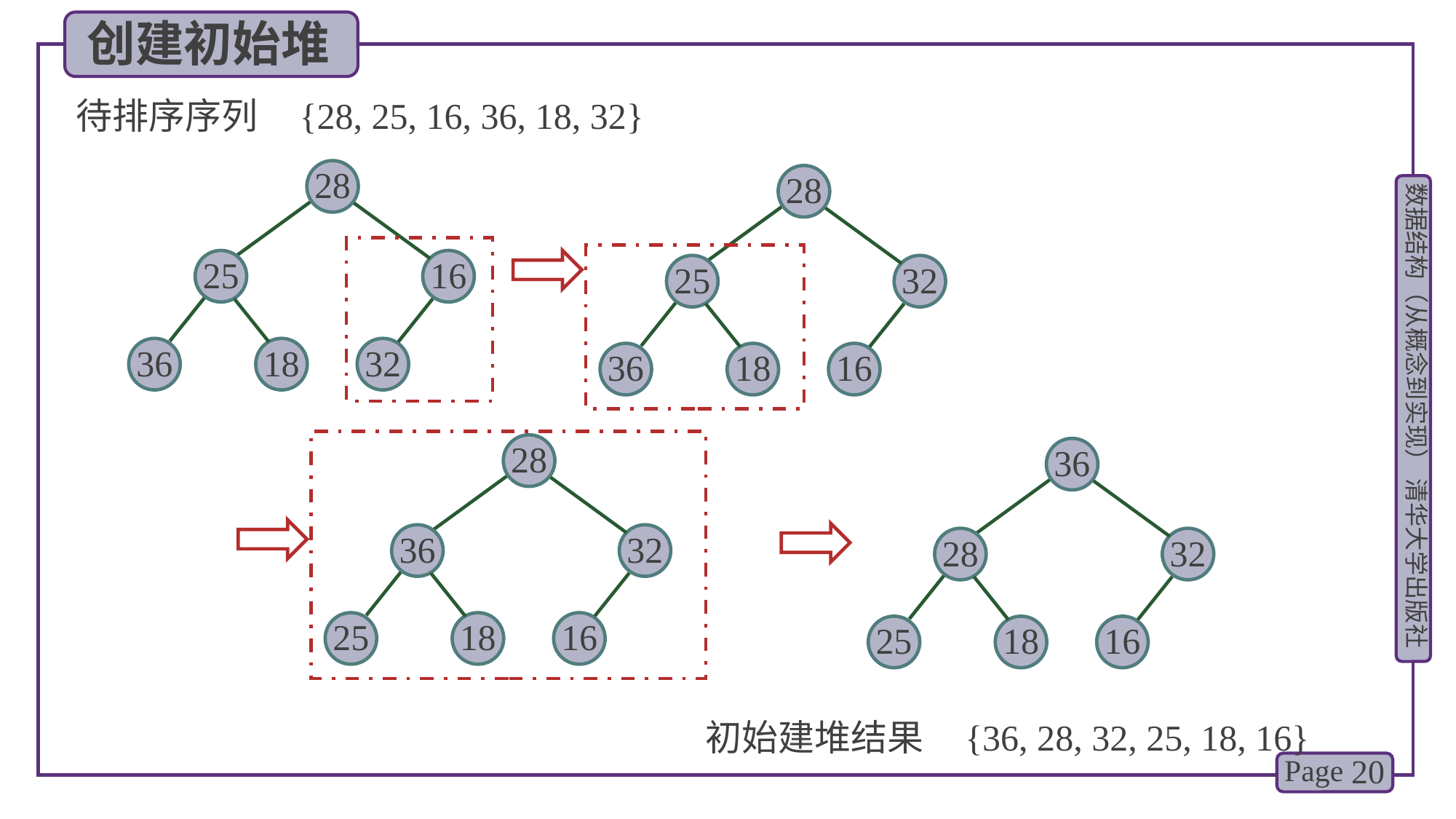

创建初始堆

待排序序列    {28, 25, 16, 36, 18, 32}
28
28

25
16

25
32

36
18
32
36
18
16

28
36

36
32
28
32

25
18
16
25
18
16
初始建堆结果    {36, 28, 32, 25, 18, 16}